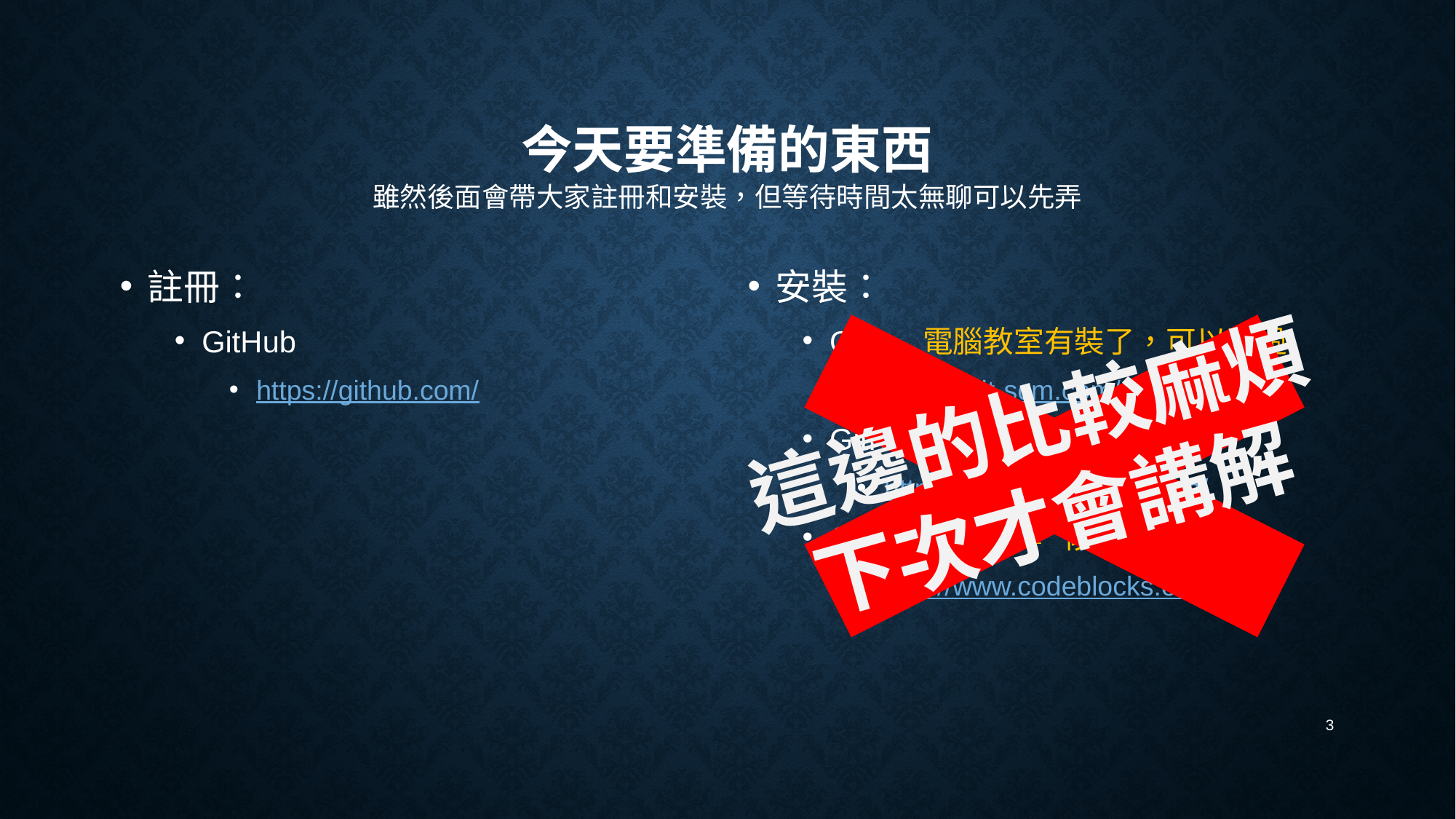

# 今天要準備的東西
雖然後面會帶大家註冊和安裝，但等待時間太無聊可以先弄
註冊：
GitHub
https://github.com/
安裝：
Git ← 電腦教室有裝了，可以跳過
https://git-scm.com/
GitKraken
https://www.gitkraken.com/
Code::Blocks ← 似乎也有裝了
http://www.codeblocks.org/

這邊的比較麻煩
下次才會講解
3